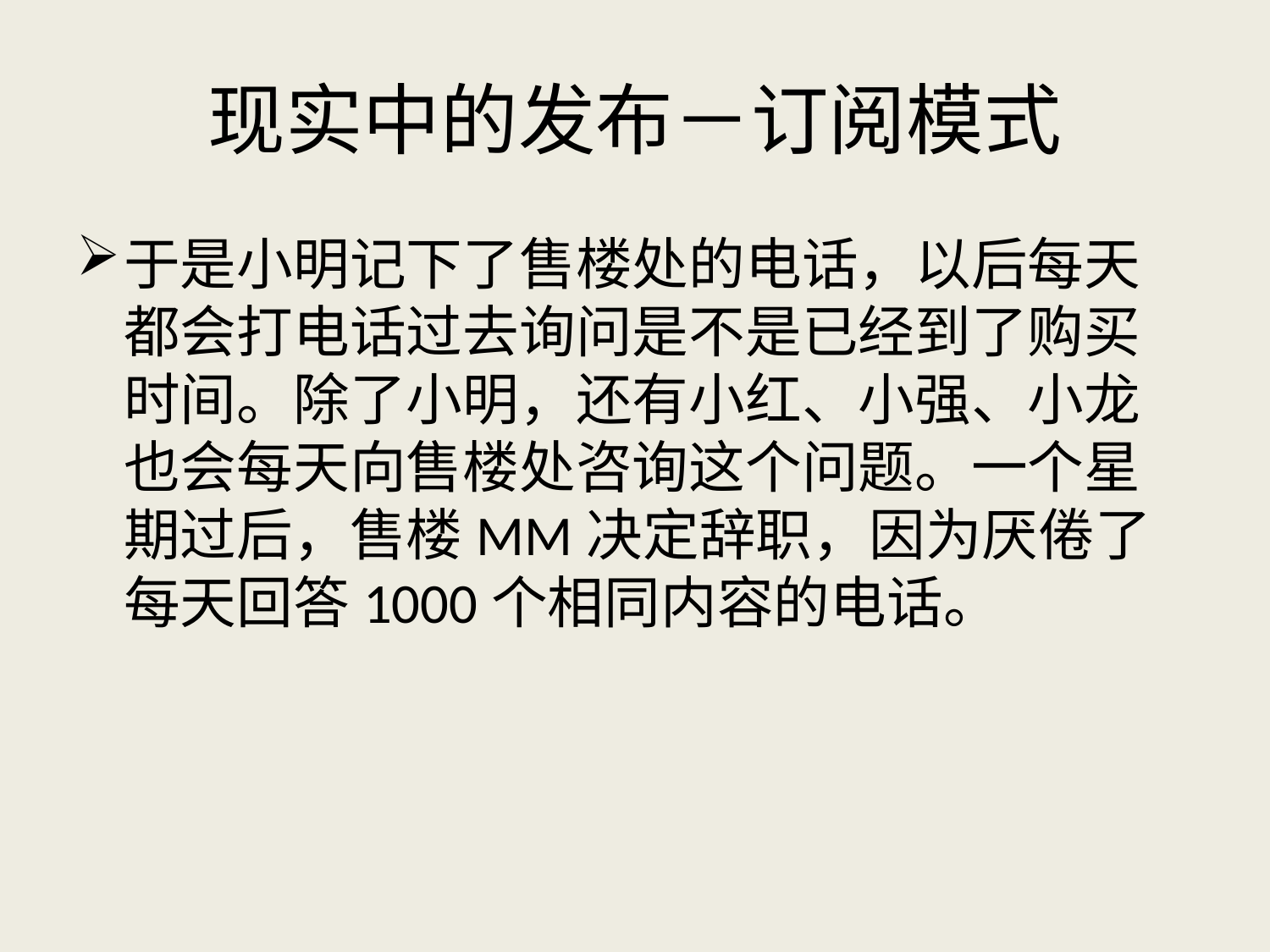

# 现实中的发布－订阅模式
于是小明记下了售楼处的电话，以后每天都会打电话过去询问是不是已经到了购买时间。除了小明，还有小红、小强、小龙也会每天向售楼处咨询这个问题。一个星期过后，售楼MM决定辞职，因为厌倦了每天回答1000个相同内容的电话。